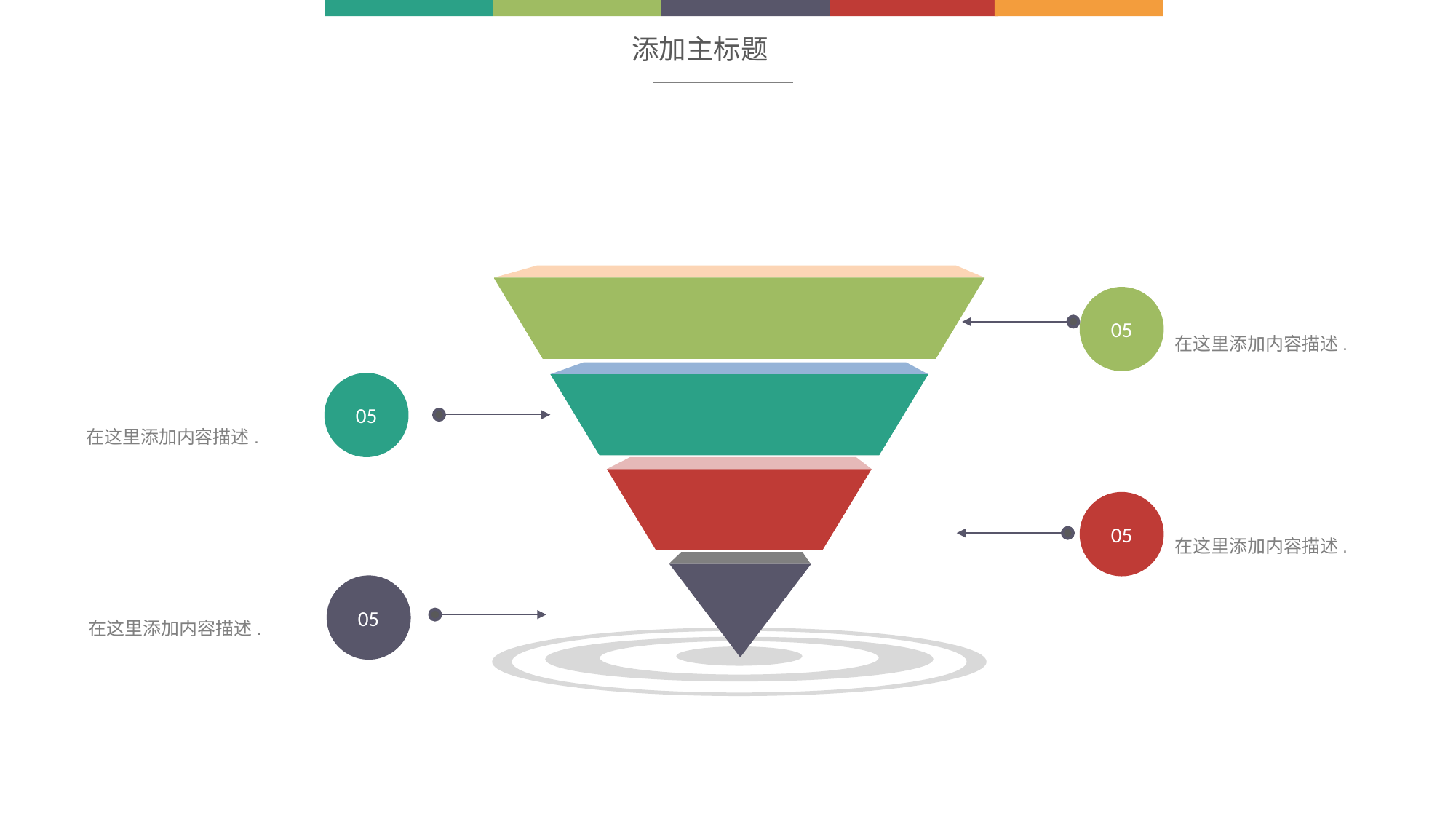

添加主标题

05

在这里添加内容描述.
05

在这里添加内容描述.
05

在这里添加内容描述.
05

在这里添加内容描述.